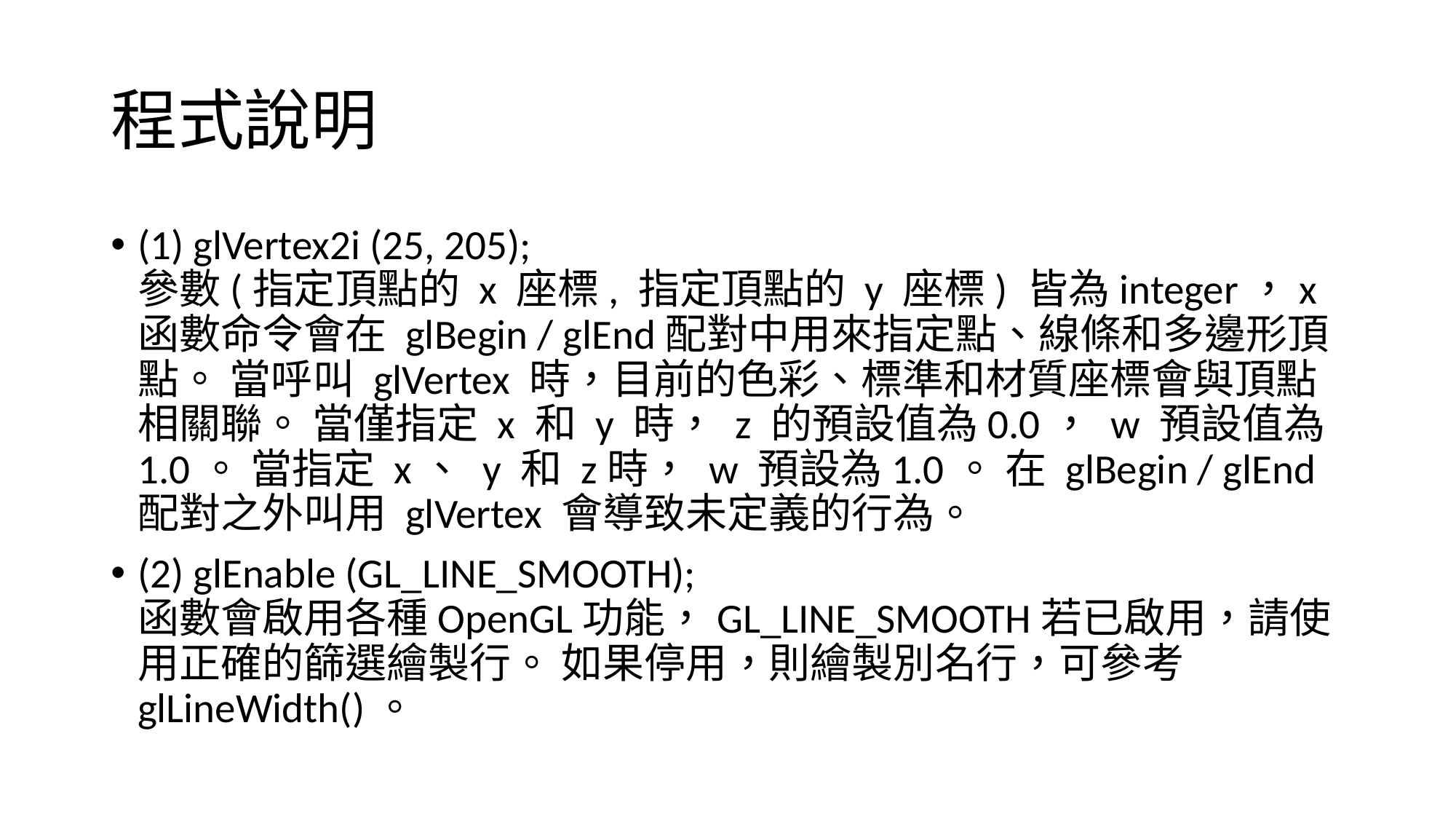

# 程式說明
(1) glVertex2i (25, 205);
參數(指定頂點的 x 座標, 指定頂點的 y 座標) 皆為integer，x函數命令會在 glBegin / glEnd配對中用來指定點、線條和多邊形頂點。 當呼叫 glVertex 時，目前的色彩、標準和材質座標會與頂點相關聯。 當僅指定 x 和 y 時， z 的預設值為0.0， w 預設值為1.0。 當指定 x、 y 和 z時， w 預設為1.0。 在 glBegin / glEnd 配對之外叫用 glVertex 會導致未定義的行為。
(2) glEnable (GL_LINE_SMOOTH);
函數會啟用各種OpenGL功能，GL_LINE_SMOOTH若已啟用，請使用正確的篩選繪製行。 如果停用，則繪製別名行，可參考glLineWidth()。